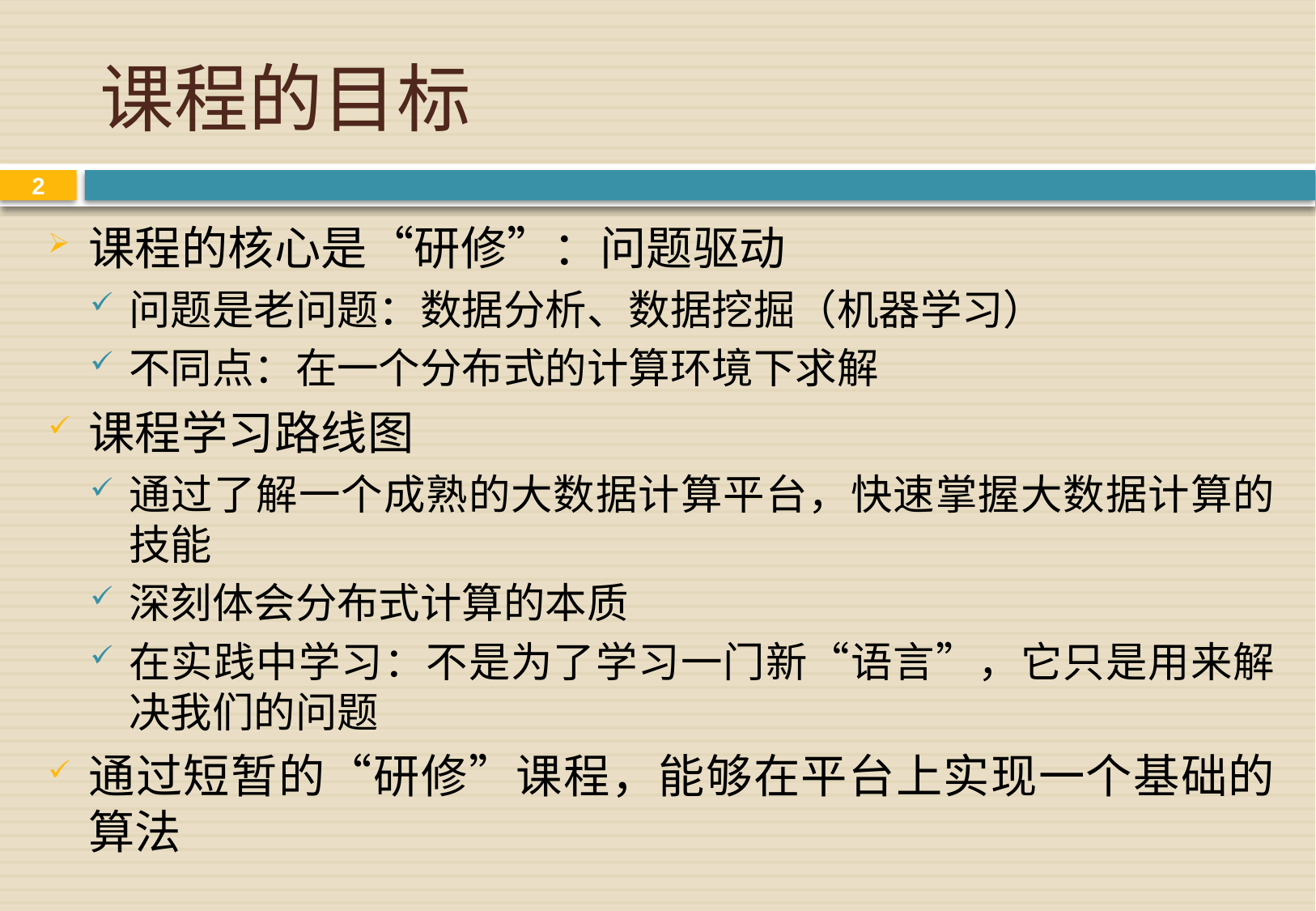

# 课程的目标
2
课程的核心是“研修”：问题驱动
问题是老问题：数据分析、数据挖掘（机器学习）
不同点：在一个分布式的计算环境下求解
课程学习路线图
通过了解一个成熟的大数据计算平台，快速掌握大数据计算的技能
深刻体会分布式计算的本质
在实践中学习：不是为了学习一门新“语言”，它只是用来解决我们的问题
通过短暂的“研修”课程，能够在平台上实现一个基础的算法